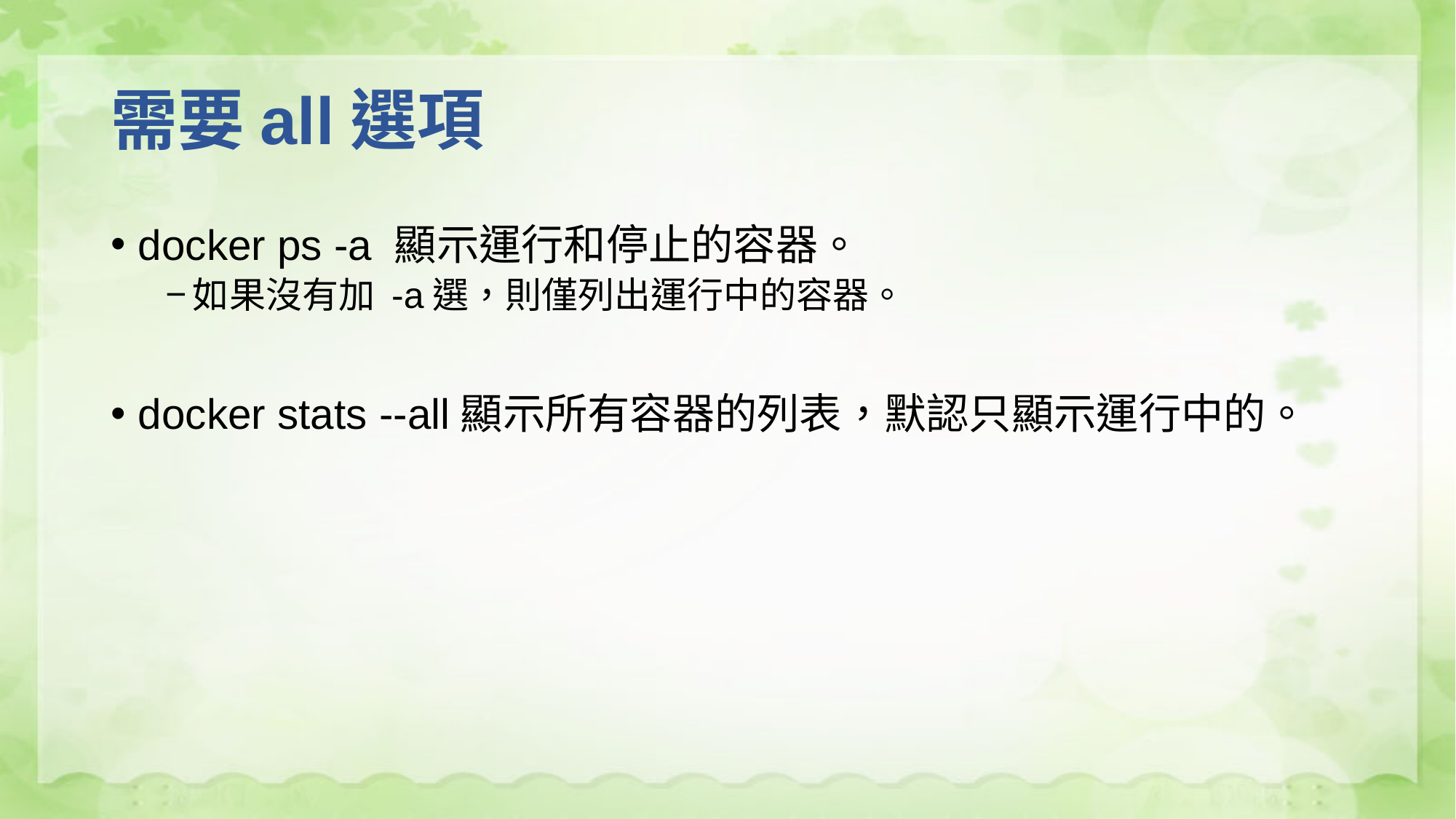

# 需要all選項
docker ps -a 顯示運行和停止的容器。
如果沒有加 -a選，則僅列出運行中的容器。

docker stats --all顯示所有容器的列表，默認只顯示運行中的。